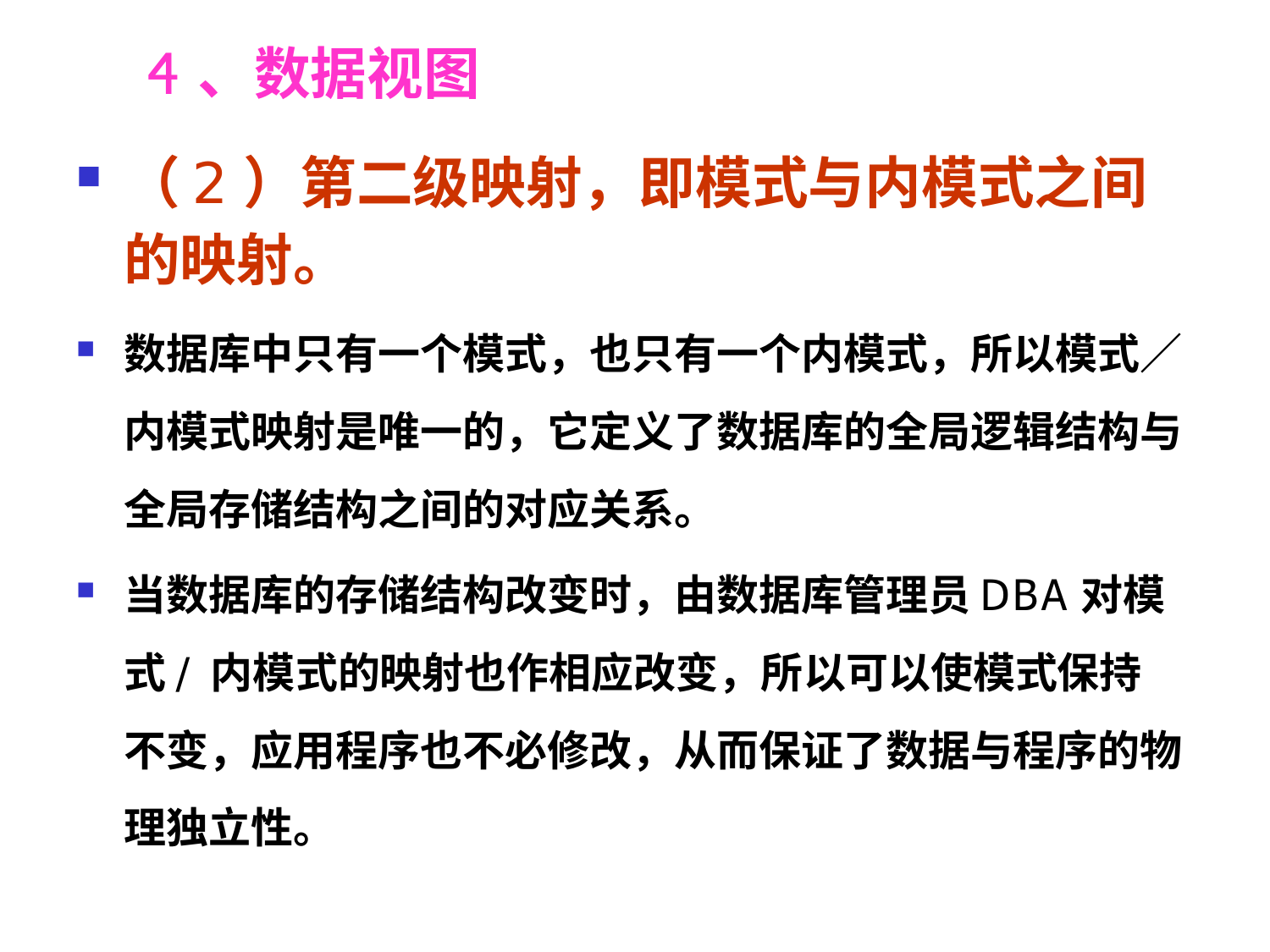

4、数据视图
（2）第二级映射，即模式与内模式之间的映射。
数据库中只有一个模式，也只有一个内模式，所以模式／内模式映射是唯一的，它定义了数据库的全局逻辑结构与全局存储结构之间的对应关系。
当数据库的存储结构改变时，由数据库管理员DBA对模式/内模式的映射也作相应改变，所以可以使模式保持不变，应用程序也不必修改，从而保证了数据与程序的物理独立性。